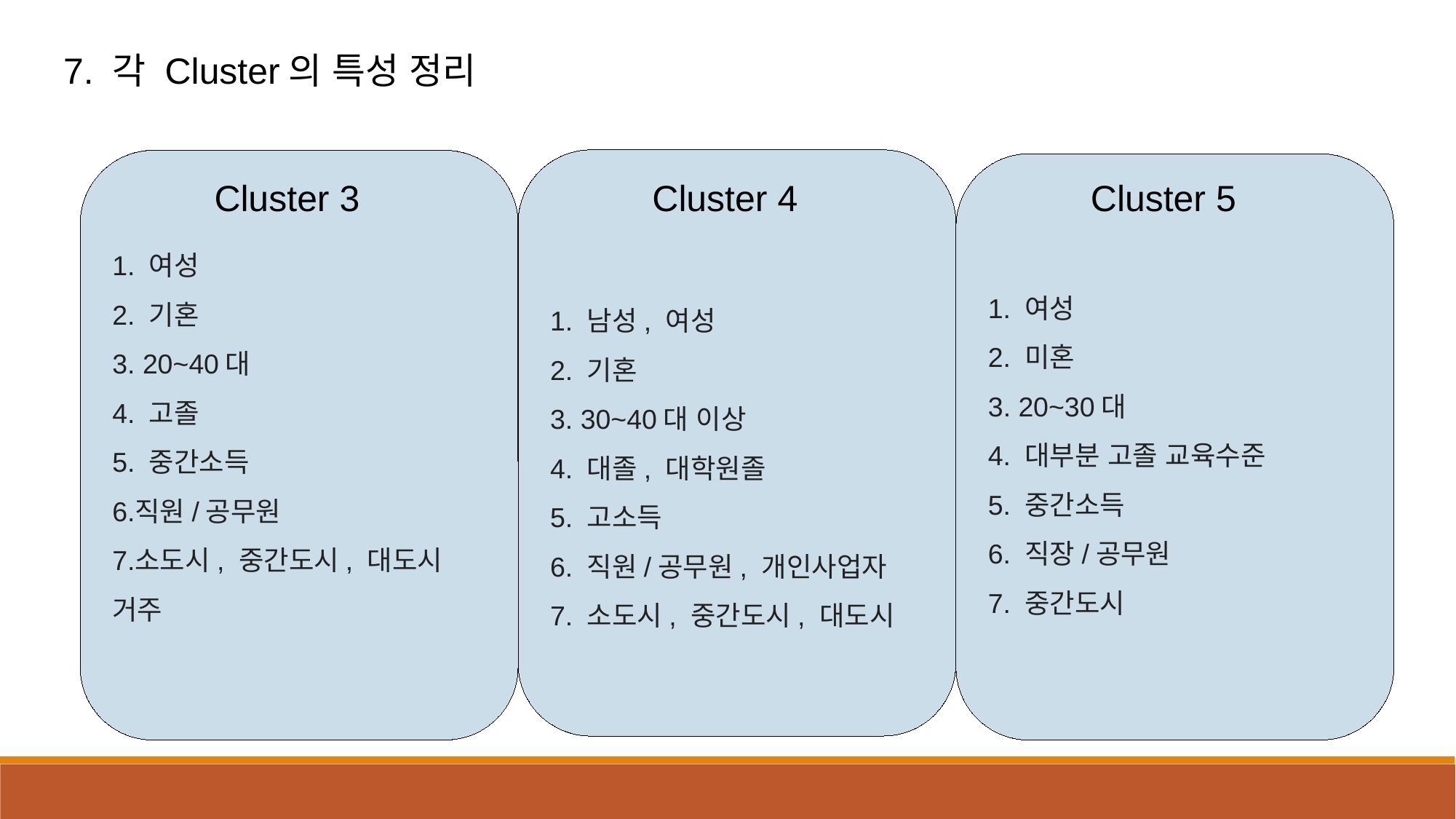

7. 각 Cluster의 특성 정리

 남성, 여성
 기혼
 30~40대 이상
 대졸, 대학원졸
 고소득
 직원/공무원, 개인사업자
 소도시, 중간도시, 대도시
 여성
 기혼
 20~40대
 고졸
 중간소득
직원/공무원
소도시, 중간도시, 대도시 거주

 여성
 미혼
 20~30대
 대부분 고졸 교육수준
 중간소득
 직장/공무원
 중간도시
Cluster 3
Cluster 4
Cluster 5